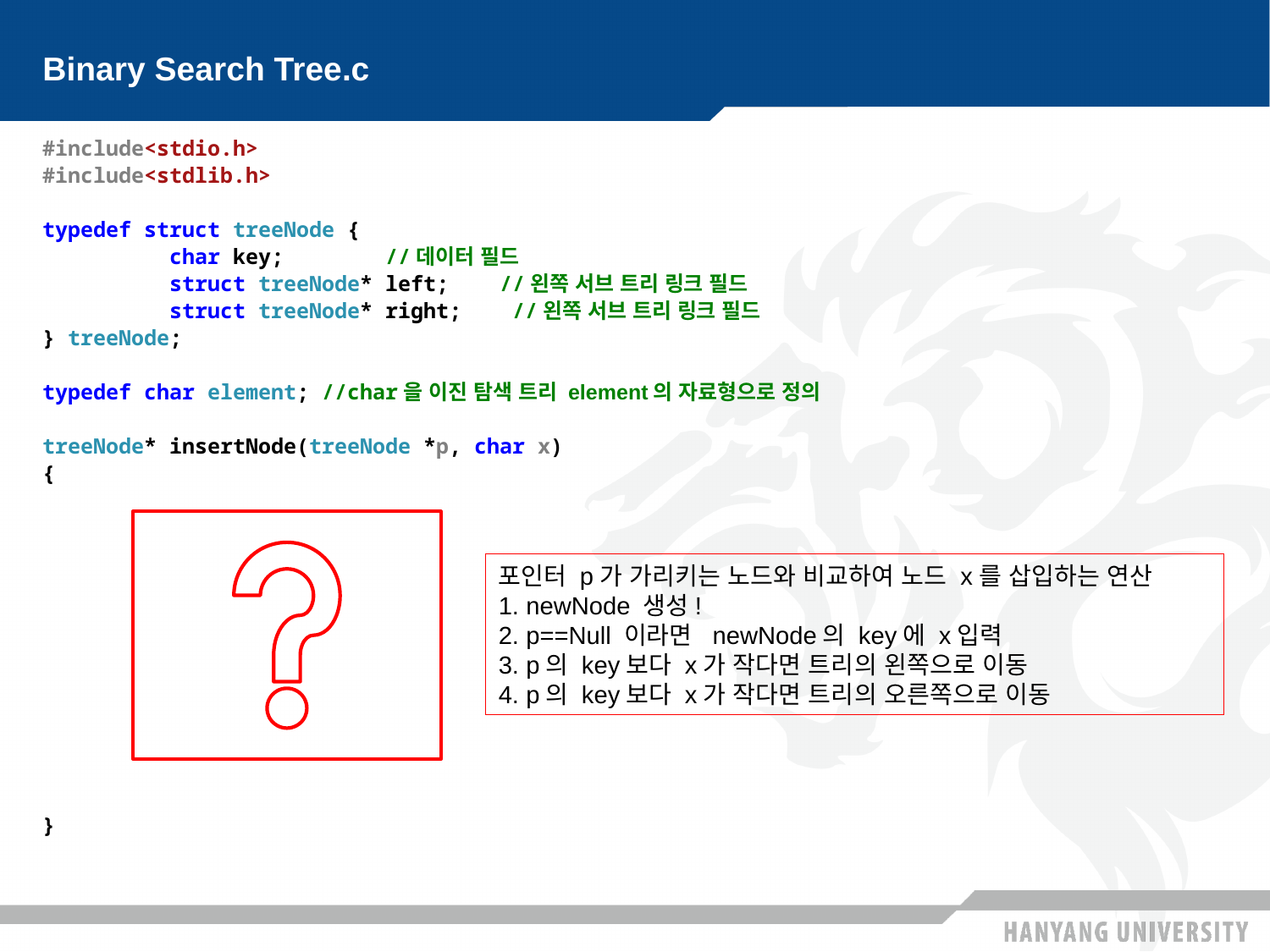

# Binary Search Tree.c
#include<stdio.h>
#include<stdlib.h>

typedef struct treeNode {
	char key;        //데이터 필드
	struct treeNode* left;    //왼쪽 서브 트리 링크 필드
	struct treeNode* right;    //왼쪽 서브 트리 링크 필드
} treeNode;

typedef char element; //char을 이진 탐색 트리 element의 자료형으로 정의

treeNode* insertNode(treeNode *p, char x)
{

}

포인터 p가 가리키는 노드와 비교하여 노드 x를 삽입하는 연산
1. newNode 생성!
2. p==Null 이라면  newNode의 key에 x입력
3. p의 key보다 x가 작다면 트리의 왼쪽으로 이동
4. p의 key보다 x가 작다면 트리의 오른쪽으로 이동